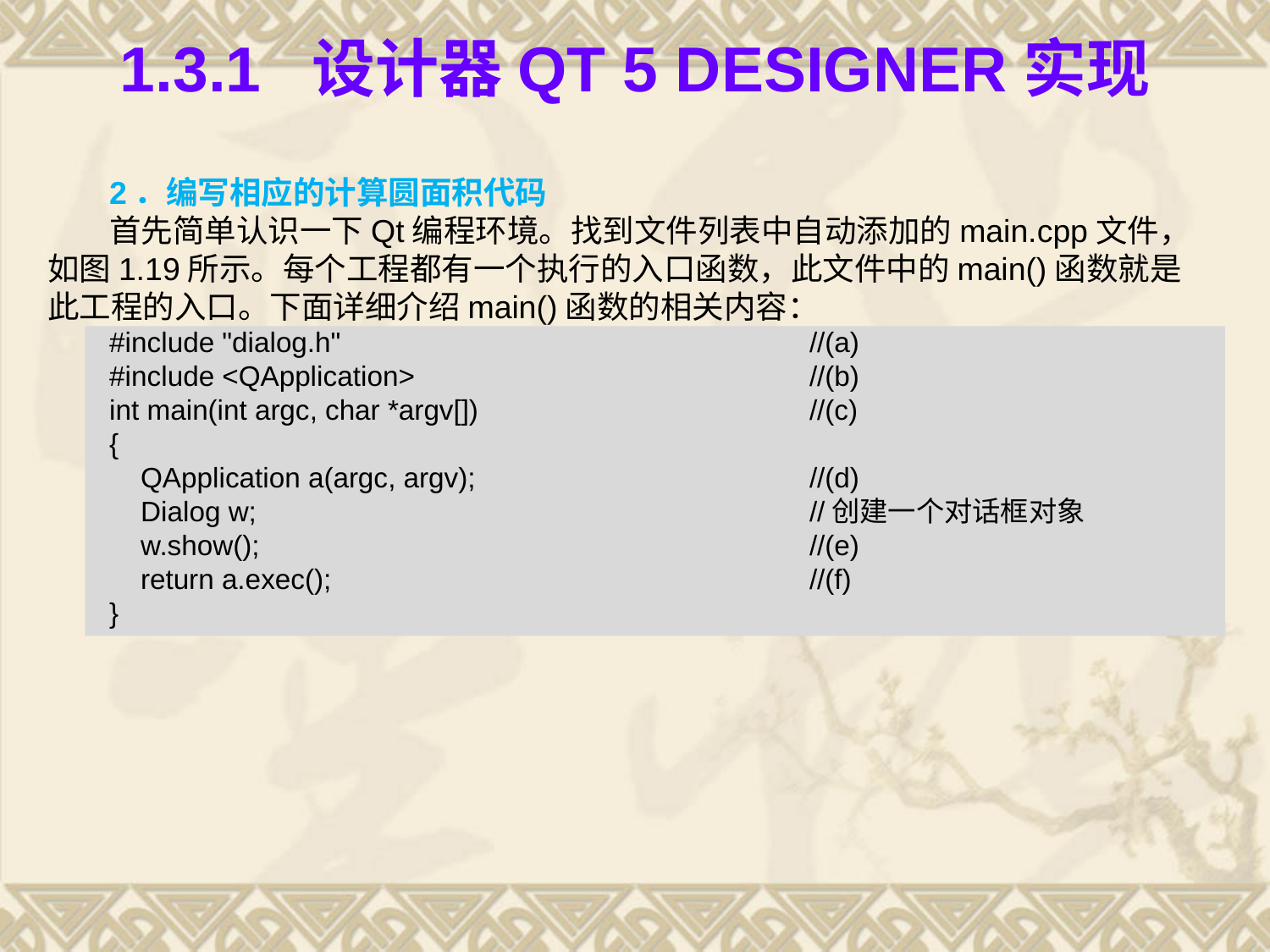

# 1.3.1  设计器Qt 5 Designer实现
2．编写相应的计算圆面积代码
首先简单认识一下Qt编程环境。找到文件列表中自动添加的main.cpp文件，如图1.19所示。每个工程都有一个执行的入口函数，此文件中的main()函数就是此工程的入口。下面详细介绍main()函数的相关内容：
#include "dialog.h"				//(a)
#include <QApplication>				//(b)
int main(int argc, char *argv[])			//(c)
{
    QApplication a(argc, argv);			//(d)
    Dialog w;					//创建一个对话框对象
    w.show();					//(e)
    return a.exec();				//(f)
}